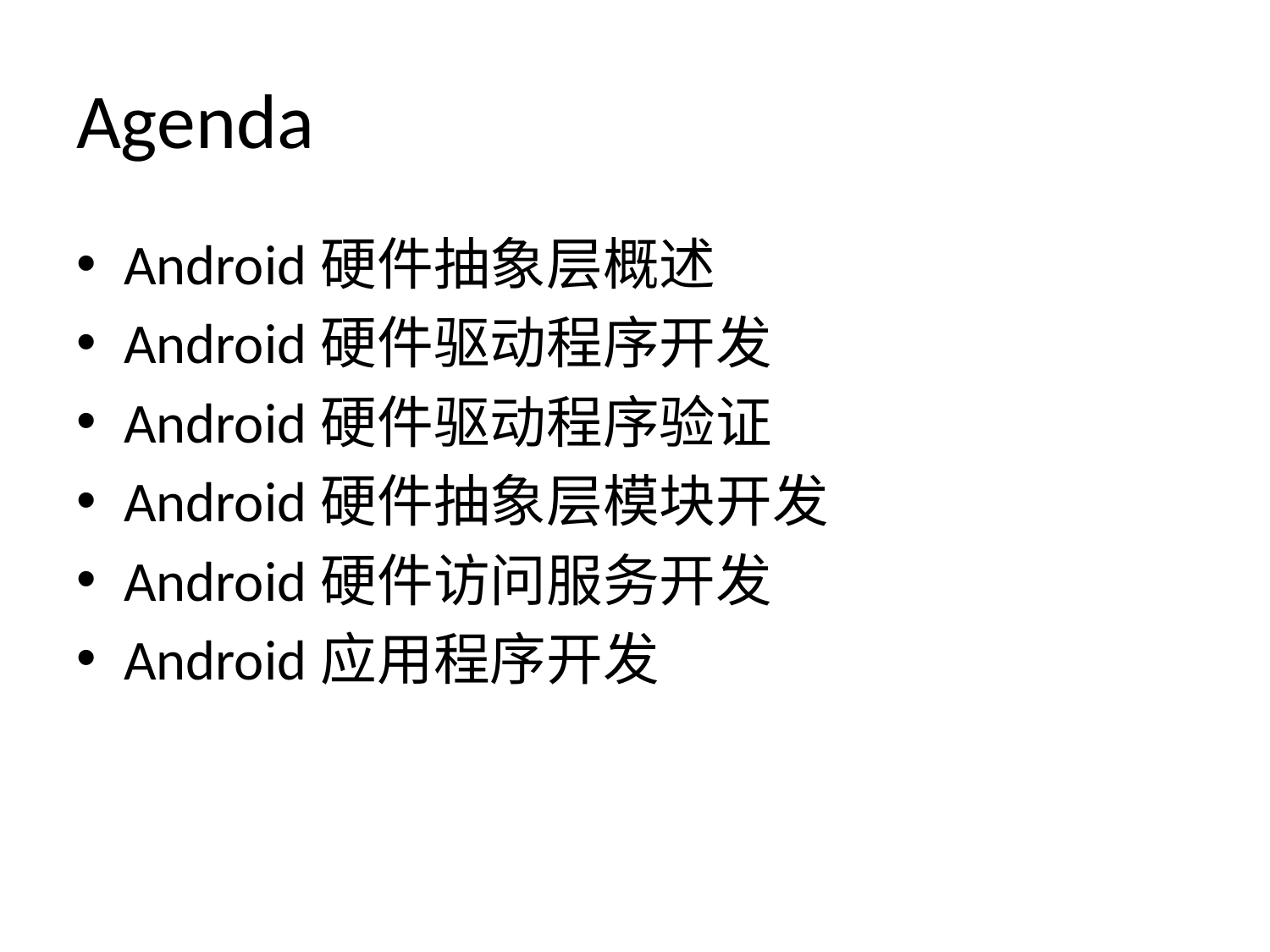

# Agenda
Android硬件抽象层概述
Android硬件驱动程序开发
Android硬件驱动程序验证
Android硬件抽象层模块开发
Android硬件访问服务开发
Android应用程序开发